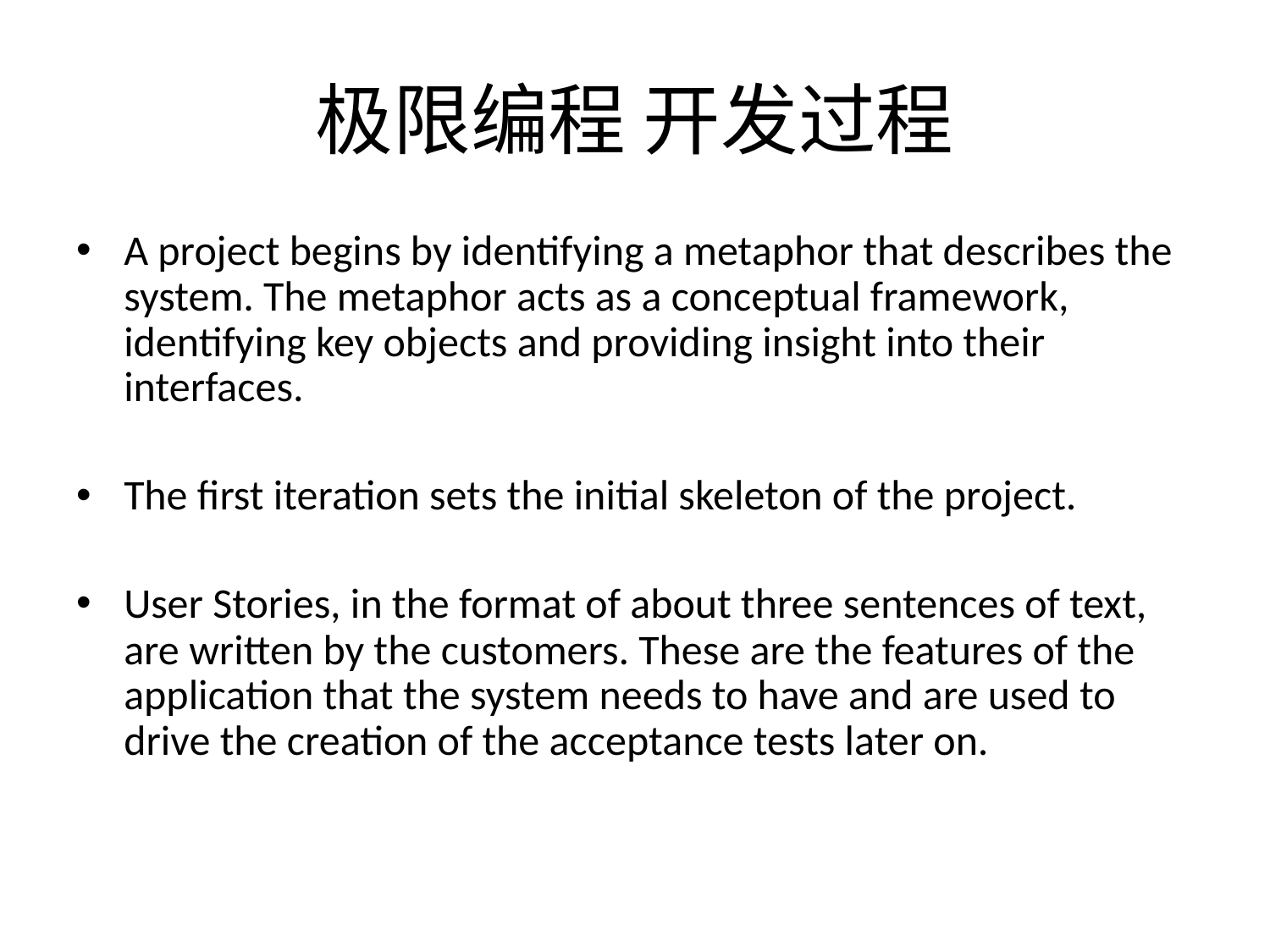

# 极限编程 开发过程
A project begins by identifying a metaphor that describes the system. The metaphor acts as a conceptual framework, identifying key objects and providing insight into their interfaces.

The first iteration sets the initial skeleton of the project.

User Stories, in the format of about three sentences of text, are written by the customers. These are the features of the application that the system needs to have and are used to drive the creation of the acceptance tests later on.